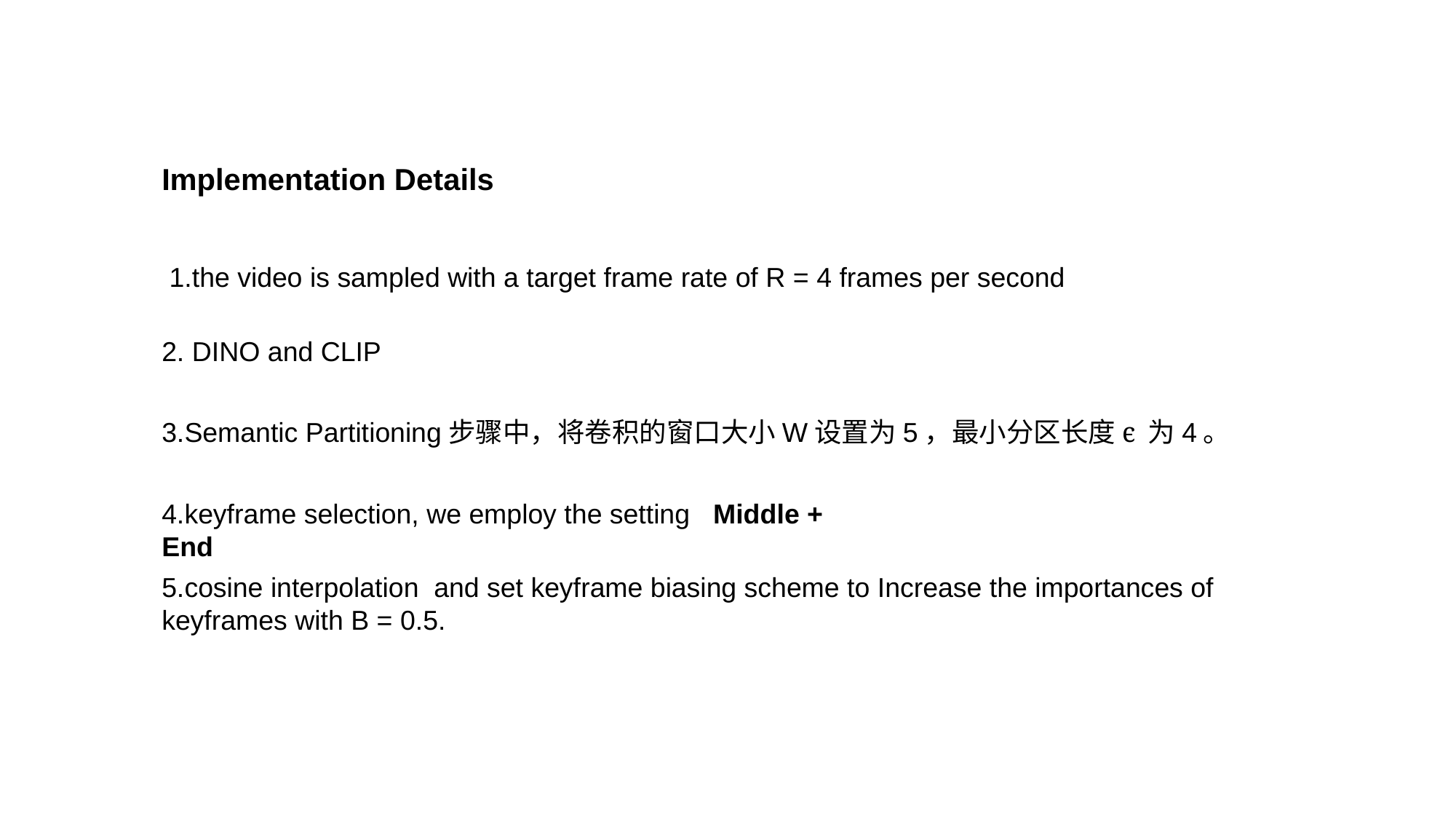

Implementation Details
 1.the video is sampled with a target frame rate of R = 4 frames per second
2. DINO and CLIP
3.Semantic Partitioning步骤中，将卷积的窗口大小W设置为5，最小分区长度ϵ 为4。
4.keyframe selection, we employ the setting   Middle + End
5.cosine interpolation  and set keyframe biasing scheme to Increase the importances of keyframes with B = 0.5.